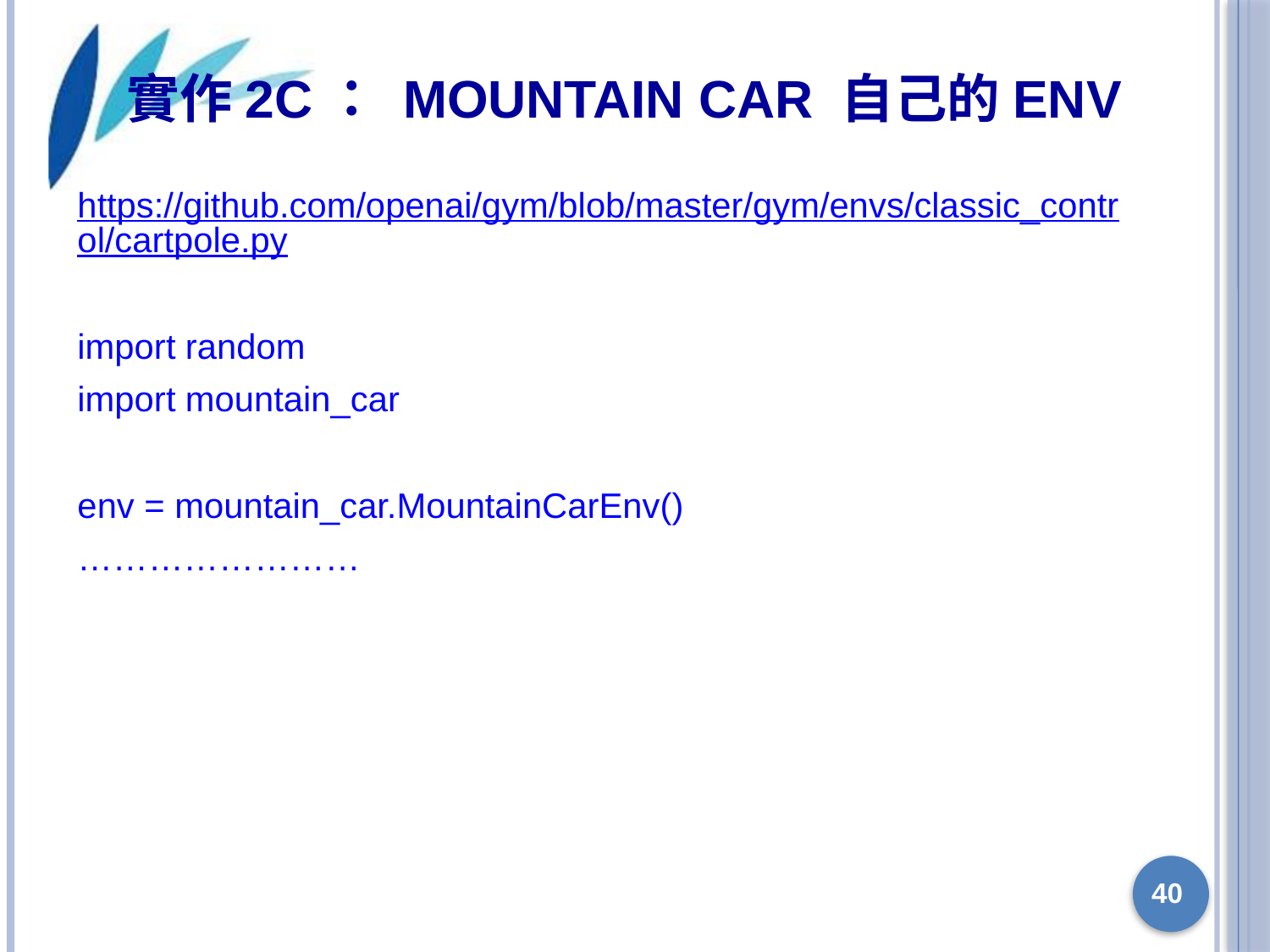

# 實作2C： Mountain Car 自己的env
https://github.com/openai/gym/blob/master/gym/envs/classic_control/cartpole.py

import random
import mountain_car

env = mountain_car.MountainCarEnv()
……………………
40